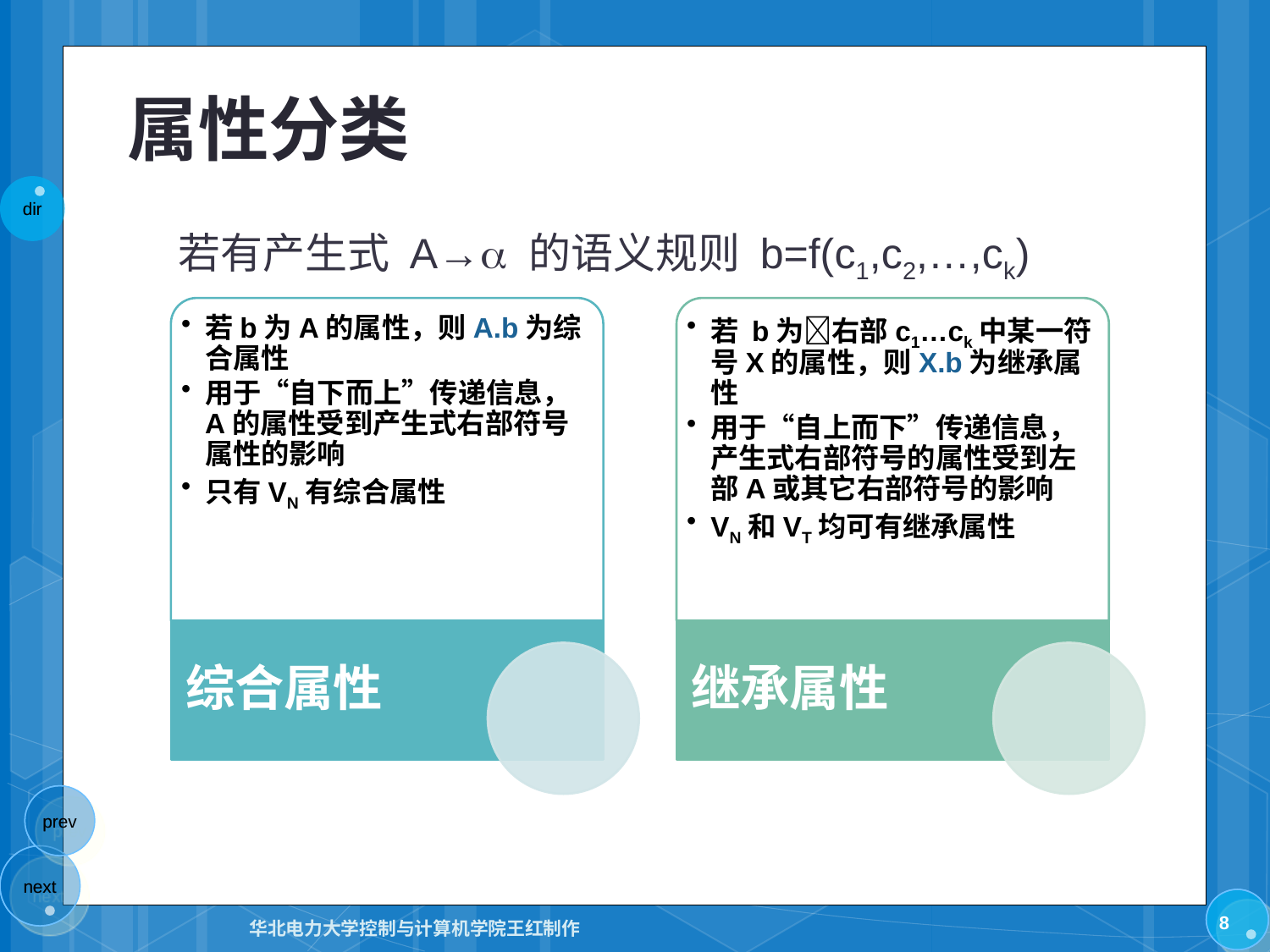

# 属性分类
若有产生式 A→α 的语义规则 b=f(c1,c2,…,ck)
若b为A的属性，则A.b为综合属性
用于“自下而上”传递信息，A的属性受到产生式右部符号属性的影响
只有VN有综合属性
综合属性
若 b为α右部c1…ck中某一符号X的属性，则X.b为继承属性
用于“自上而下”传递信息，产生式右部符号的属性受到左部A或其它右部符号的影响
VN和VT均可有继承属性
继承属性
8
华北电力大学控制与计算机学院王红制作